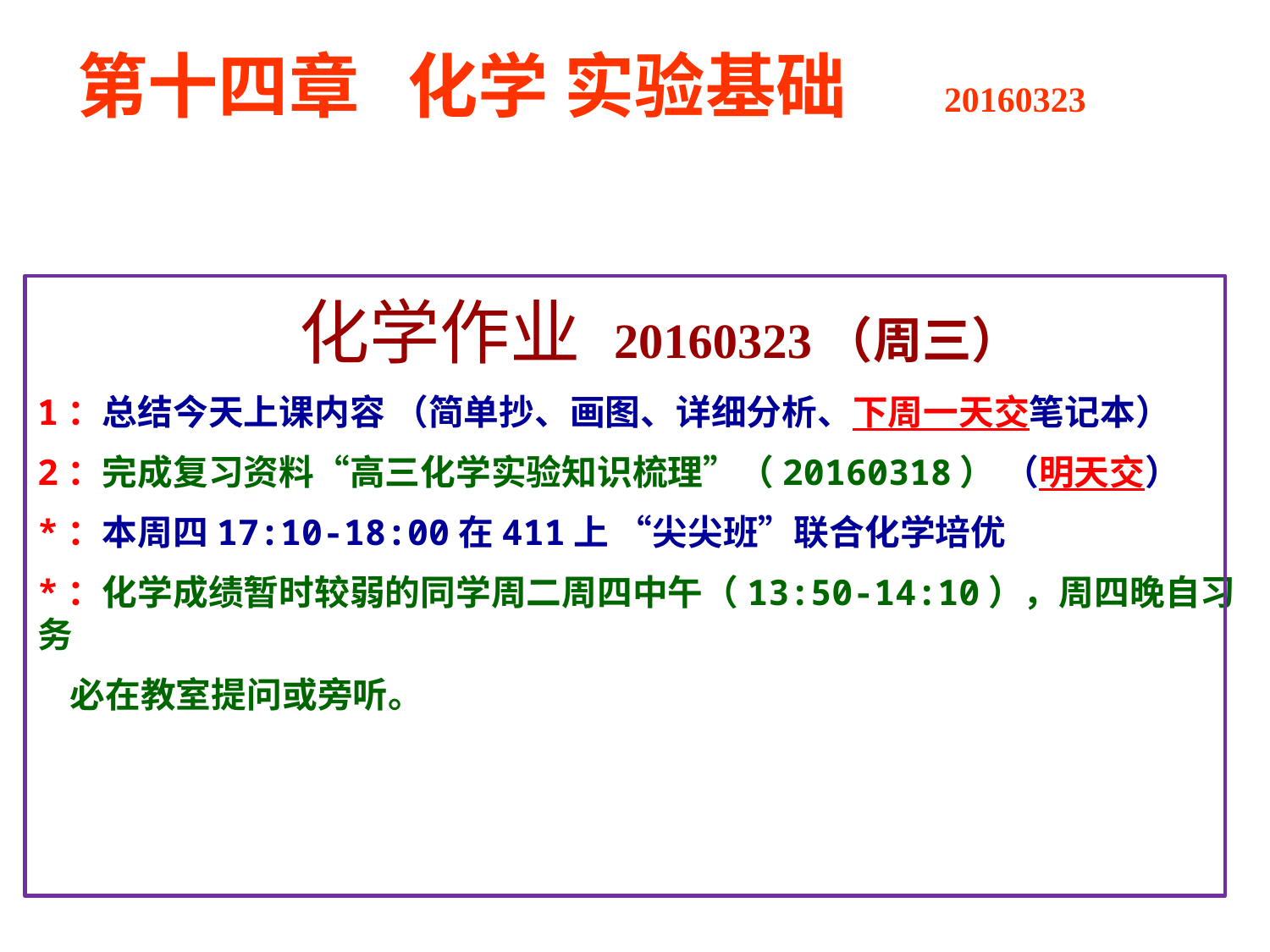

第十四章   化学 实验基础     20160323
          化学作业 20160323（周三）
1：总结今天上课内容 （简单抄、画图、详细分析、下周一天交笔记本）
2：完成复习资料“高三化学实验知识梳理”（20160318） （明天交）
*：本周四17:10-18:00在411上 “尖尖班”联合化学培优
*：化学成绩暂时较弱的同学周二周四中午（13:50-14:10），周四晚自习务
   必在教室提问或旁听。